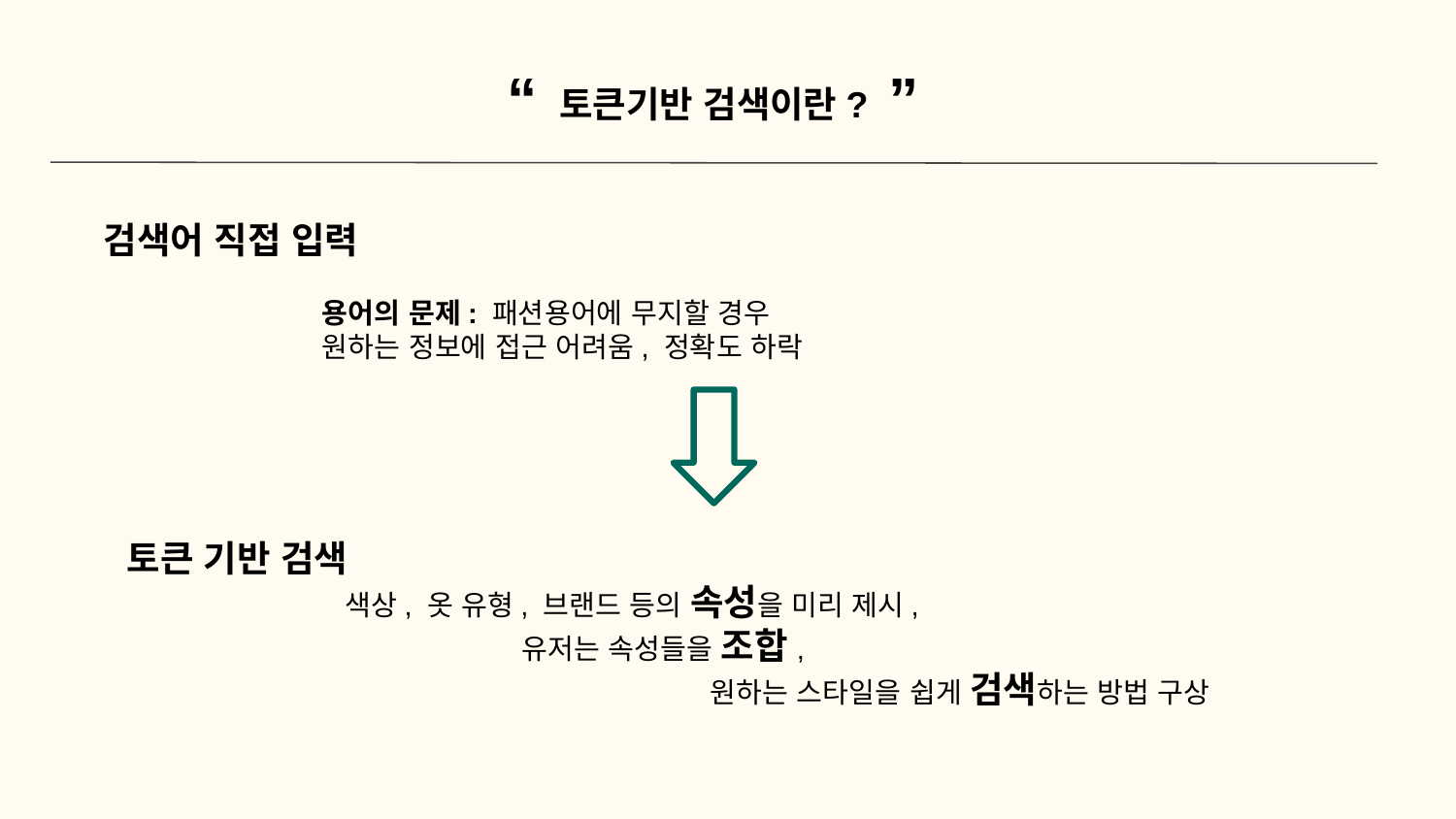

“                     ”
토큰기반 검색이란?
검색어 직접 입력

용어의 문제: 패션용어에 무지할 경우
원하는 정보에 접근 어려움, 정확도 하락

토큰 기반 검색
색상, 옷 유형, 브랜드 등의 속성을 미리 제시,
   유저는 속성들을 조합,
             원하는 스타일을 쉽게 검색하는 방법 구상